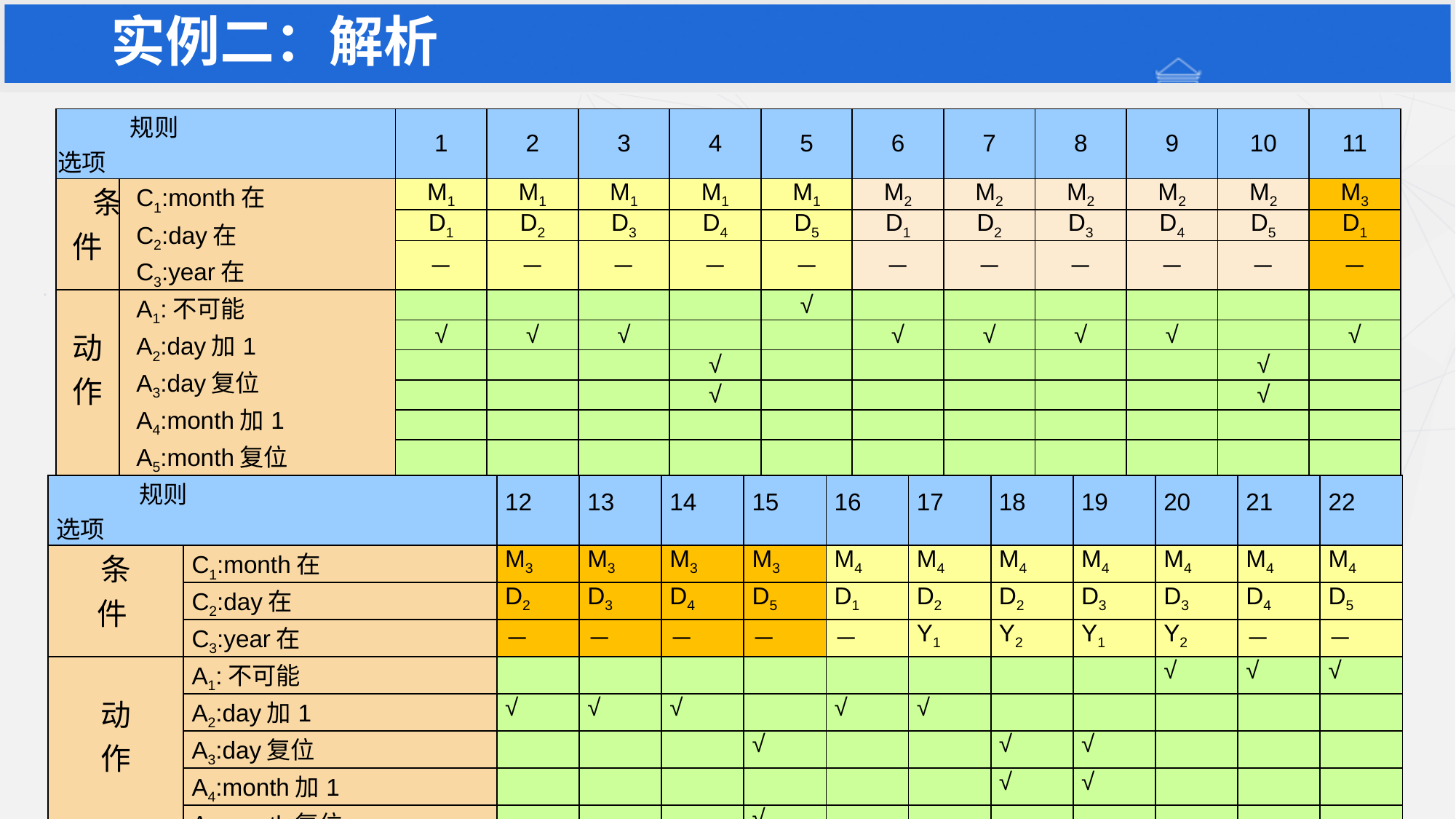

# 实例二：解析
| 规则 选项 |  | 1 | 2 | 3 | 4 | 5 | 6 | 7 | 8 | 9 | 10 | 11 |
| --- | --- | --- | --- | --- | --- | --- | --- | --- | --- | --- | --- | --- |
| 条件 | C1:month在 C2:day在 C3:year在 | M1 | M1 | M1 | M1 | M1 | M2 | M2 | M2 | M2 | M2 | M3 |
|  |  | D1 | D2 | D3 | D4 | D5 | D1 | D2 | D3 | D4 | D5 | D1 |
|  |  | － | － | － | － | － | － | － | － | － | － | － |
| 动 作 | A1:不可能 A2:day加1 A3:day复位 A4:month加1 A5:month复位 A6:year加1 |  |  |  |  | √ |  |  |  |  |  |  |
|  |  | √ | √ | √ |  |  | √ | √ | √ | √ |  | √ |
|  |  |  |  |  | √ |  |  |  |  |  | √ |  |
|  |  |  |  |  | √ |  |  |  |  |  | √ |  |
|  |  |  |  |  |  |  |  |  |  |  |  |  |
|  |  |  |  |  |  |  |  |  |  |  |  |  |
| 规则 选项 |  | 12 | 13 | 14 | 15 | 16 | 17 | 18 | 19 | 20 | 21 | 22 |
| --- | --- | --- | --- | --- | --- | --- | --- | --- | --- | --- | --- | --- |
| 条 件 | C1:month在 | M3 | M3 | M3 | M3 | M4 | M4 | M4 | M4 | M4 | M4 | M4 |
|  | C2:day在 | D2 | D3 | D4 | D5 | D1 | D2 | D2 | D3 | D3 | D4 | D5 |
|  | C3:year在 | － | － | － | － | － | Y1 | Y2 | Y1 | Y2 | － | － |
| 动 作 | A1:不可能 |  |  |  |  |  |  |  |  | √ | √ | √ |
|  | A2:day加1 | √ | √ | √ |  | √ | √ |  |  |  |  |  |
|  | A3:day复位 |  |  |  | √ |  |  | √ | √ |  |  |  |
|  | A4:month加1 |  |  |  |  |  |  | √ | √ |  |  |  |
|  | A5:month复位 |  |  |  | √ |  |  |  |  |  |  |  |
|  | A6:year加1 |  |  |  | √ |  |  |  |  |  |  |  |